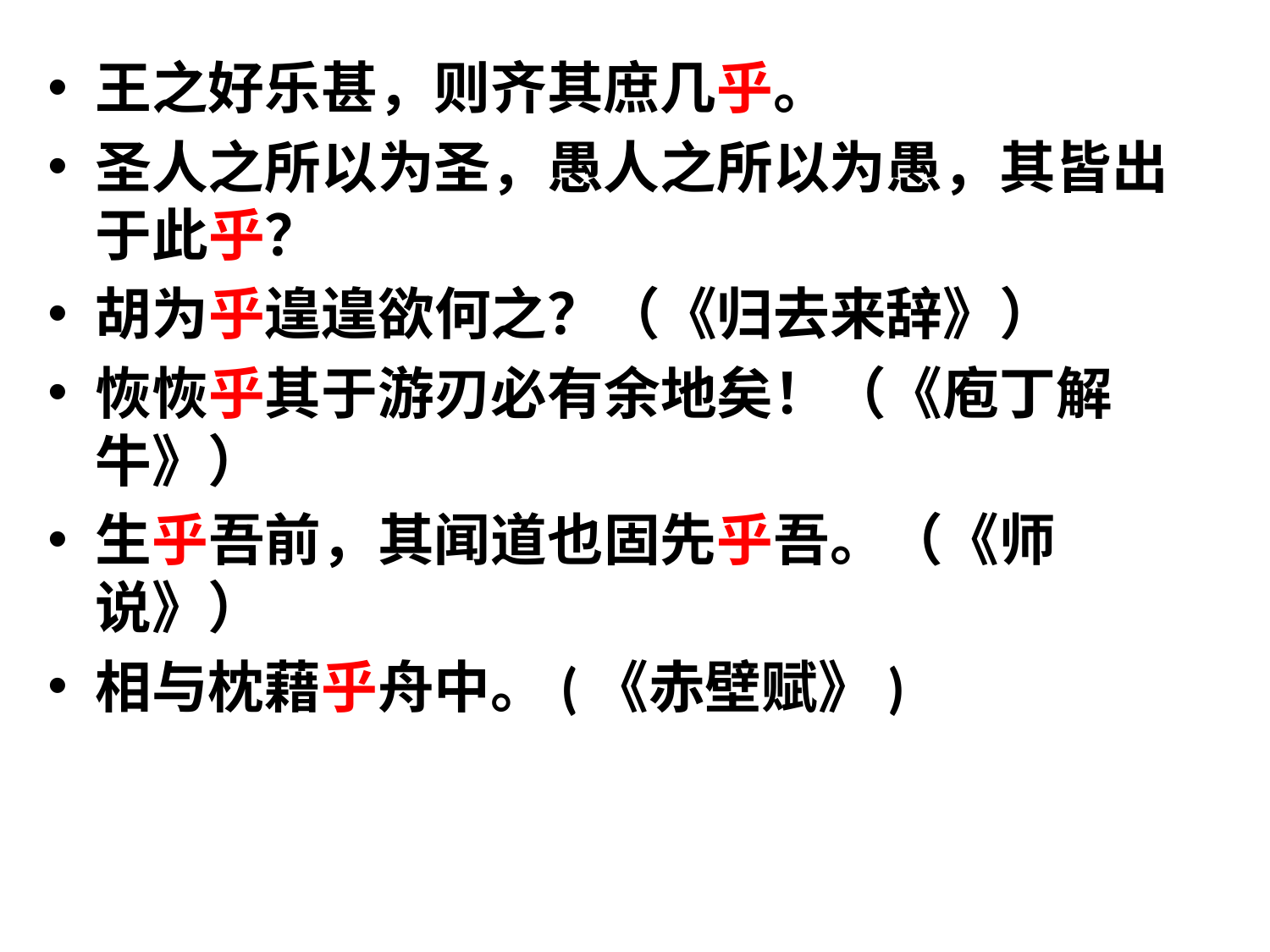

王之好乐甚，则齐其庶几乎。
圣人之所以为圣，愚人之所以为愚，其皆出于此乎？
胡为乎遑遑欲何之？（《归去来辞》）
恢恢乎其于游刃必有余地矣！（《庖丁解牛》）
生乎吾前，其闻道也固先乎吾。（《师说》）
相与枕藉乎舟中。(《赤壁赋》)